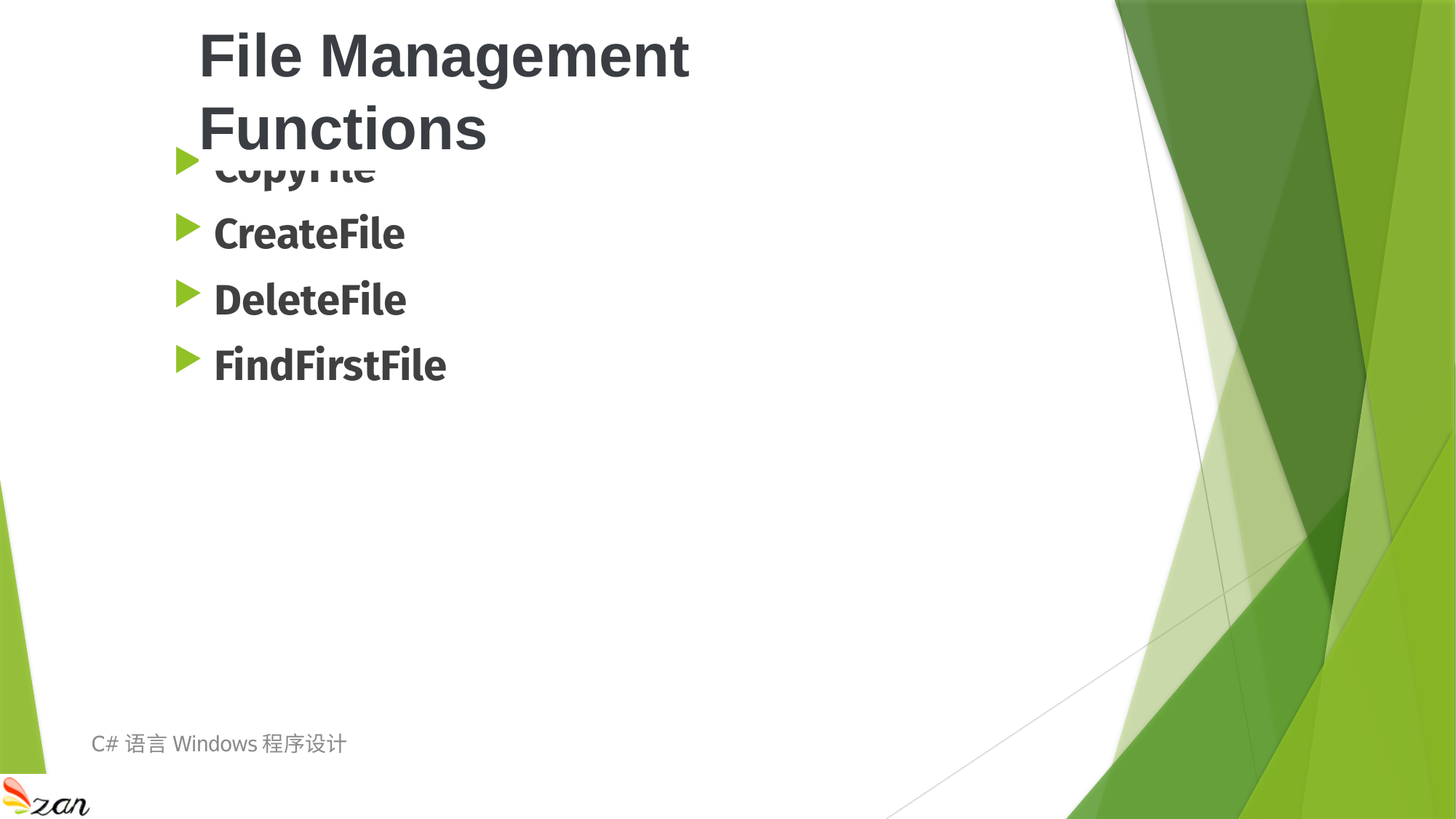

# File Management Functions
CopyFile
CreateFile
DeleteFile
FindFirstFile
C#语言Windows程序设计